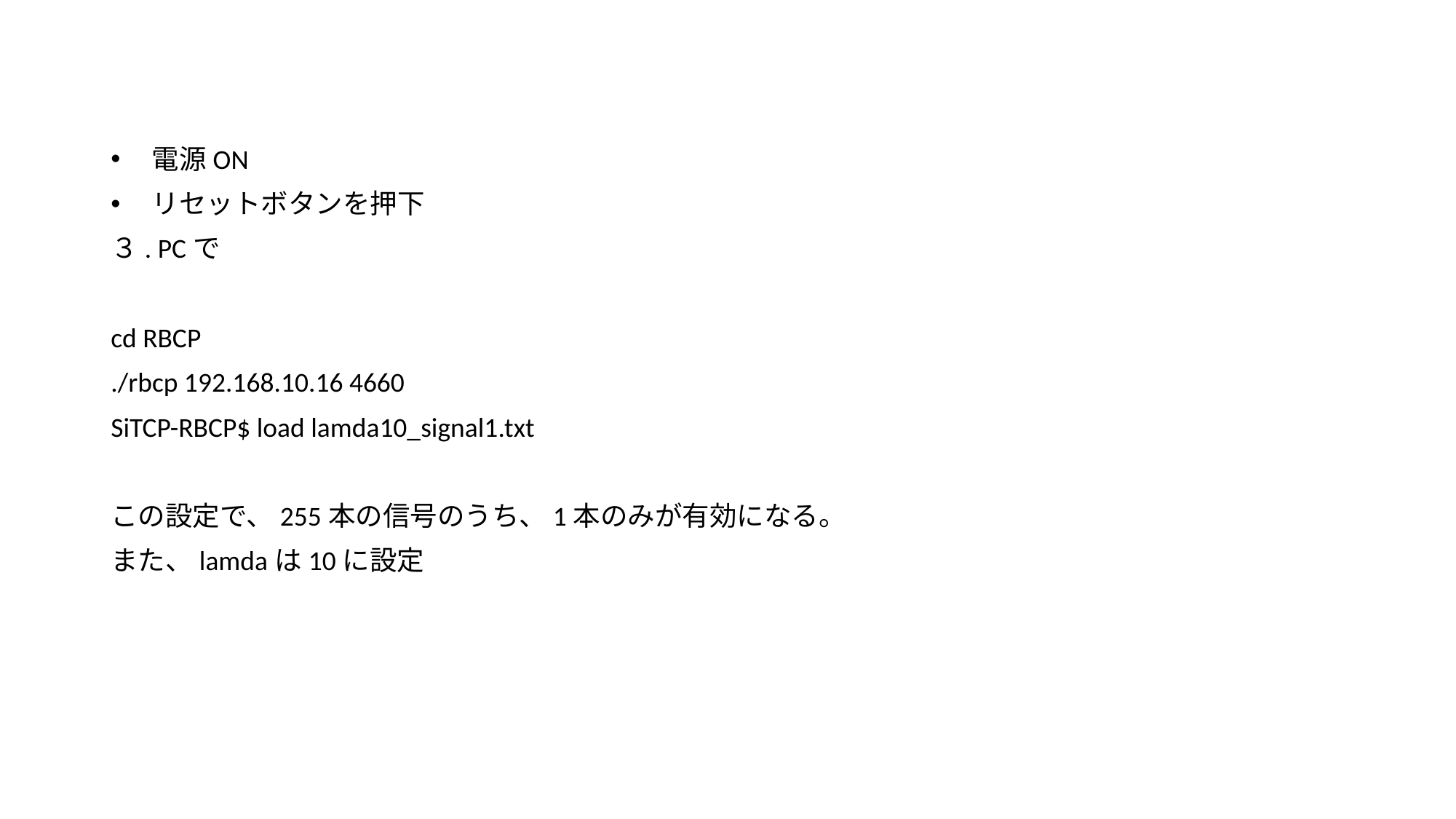

#
電源ON
リセットボタンを押下
３. PCで

cd RBCP
./rbcp 192.168.10.16 4660
SiTCP-RBCP$ load lamda10_signal1.txt

この設定で、255本の信号のうち、1本のみが有効になる。
また、lamdaは10に設定